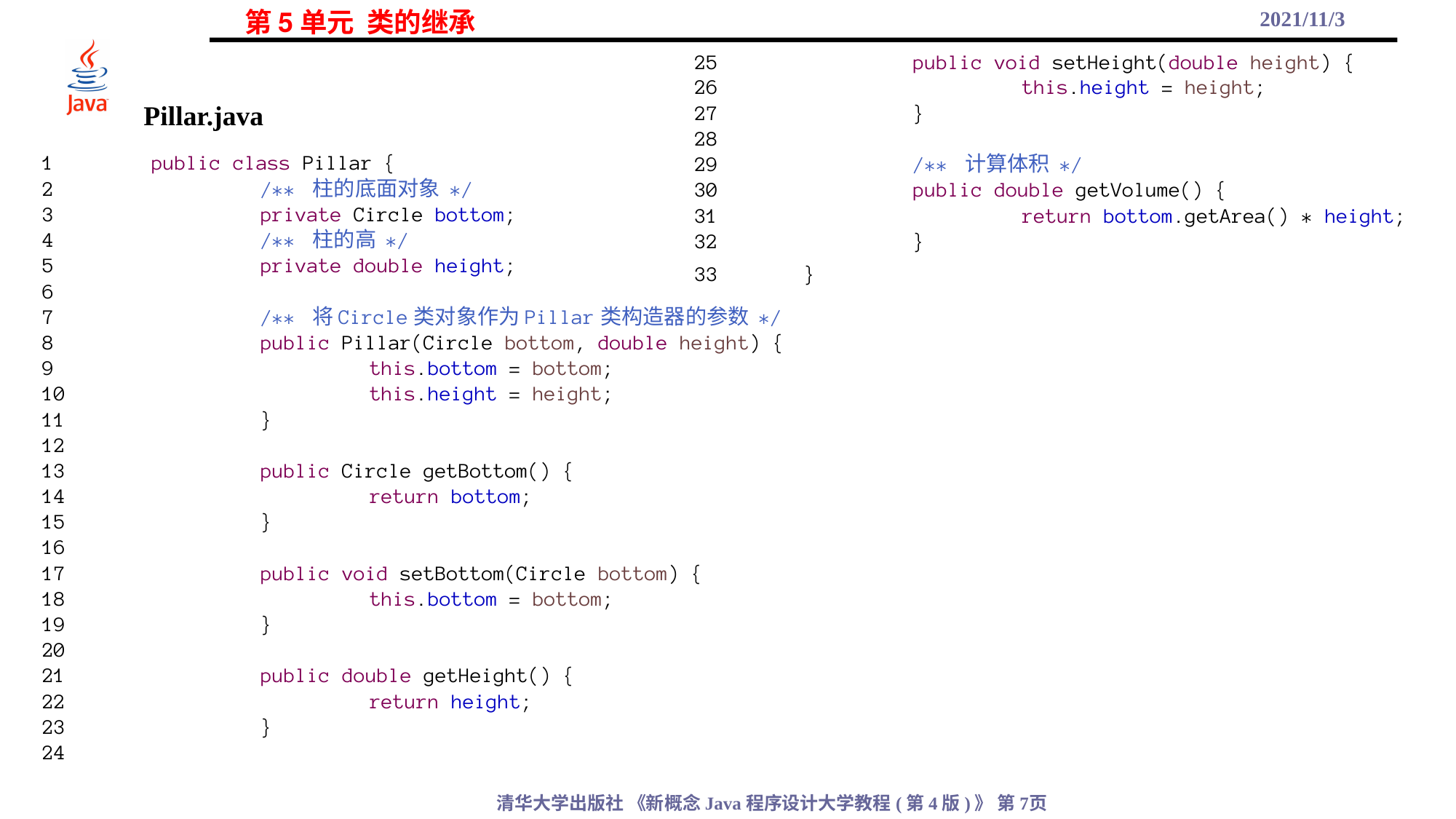

2021/11/3

25		public void setHeight(double height) {
26			this.height = height;
27		}
28
29		/** 计算体积 */
30		public double getVolume() {
31			return bottom.getArea() * height;
32		}
33	}
Pillar.java
1	public class Pillar {
2		/** 柱的底面对象 */
3		private Circle bottom;
4		/** 柱的高 */
5		private double height;
6
7		/** 将Circle类对象作为Pillar类构造器的参数 */
8		public Pillar(Circle bottom, double height) {
9			this.bottom = bottom;
10			this.height = height;
11		}
12
13		public Circle getBottom() {
14			return bottom;
15		}
16
17		public void setBottom(Circle bottom) {
18			this.bottom = bottom;
19		}
20
21		public double getHeight() {
22			return height;
23		}
24